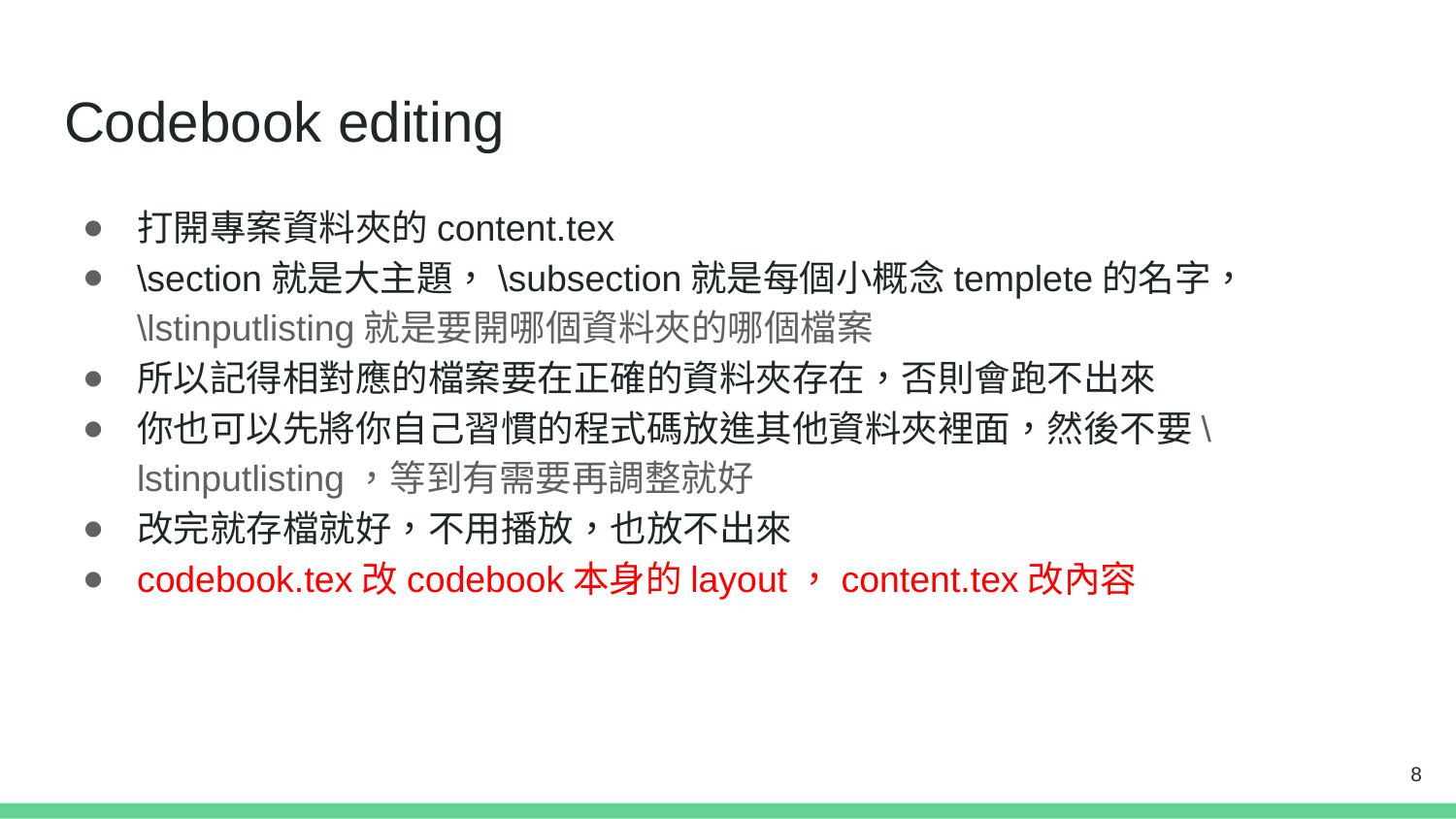

# Codebook editing
打開專案資料夾的content.tex
\section就是大主題，\subsection就是每個小概念templete的名字，
\lstinputlisting就是要開哪個資料夾的哪個檔案
所以記得相對應的檔案要在正確的資料夾存在，否則會跑不出來
你也可以先將你自己習慣的程式碼放進其他資料夾裡面，然後不要\lstinputlisting，等到有需要再調整就好
改完就存檔就好，不用播放，也放不出來
codebook.tex改codebook本身的layout，content.tex改內容

8